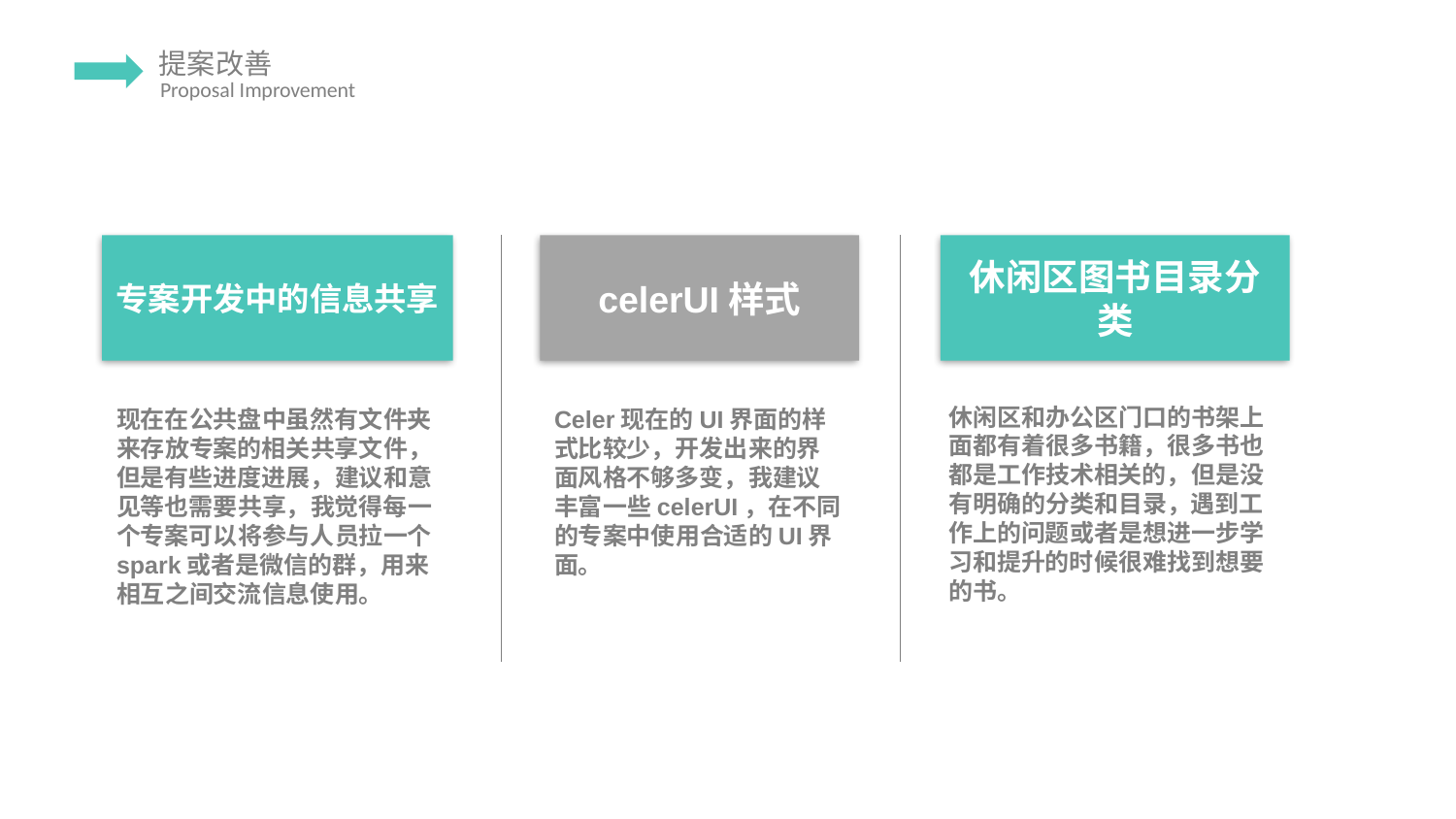

专案开发中的信息共享
celerUI样式
休闲区图书目录分类
休闲区和办公区门口的书架上面都有着很多书籍，很多书也都是工作技术相关的，但是没有明确的分类和目录，遇到工作上的问题或者是想进一步学习和提升的时候很难找到想要的书。
现在在公共盘中虽然有文件夹来存放专案的相关共享文件，但是有些进度进展，建议和意见等也需要共享，我觉得每一个专案可以将参与人员拉一个 spark或者是微信的群，用来相互之间交流信息使用。
Celer现在的UI界面的样式比较少，开发出来的界面风格不够多变，我建议丰富一些celerUI，在不同的专案中使用合适的UI界面。